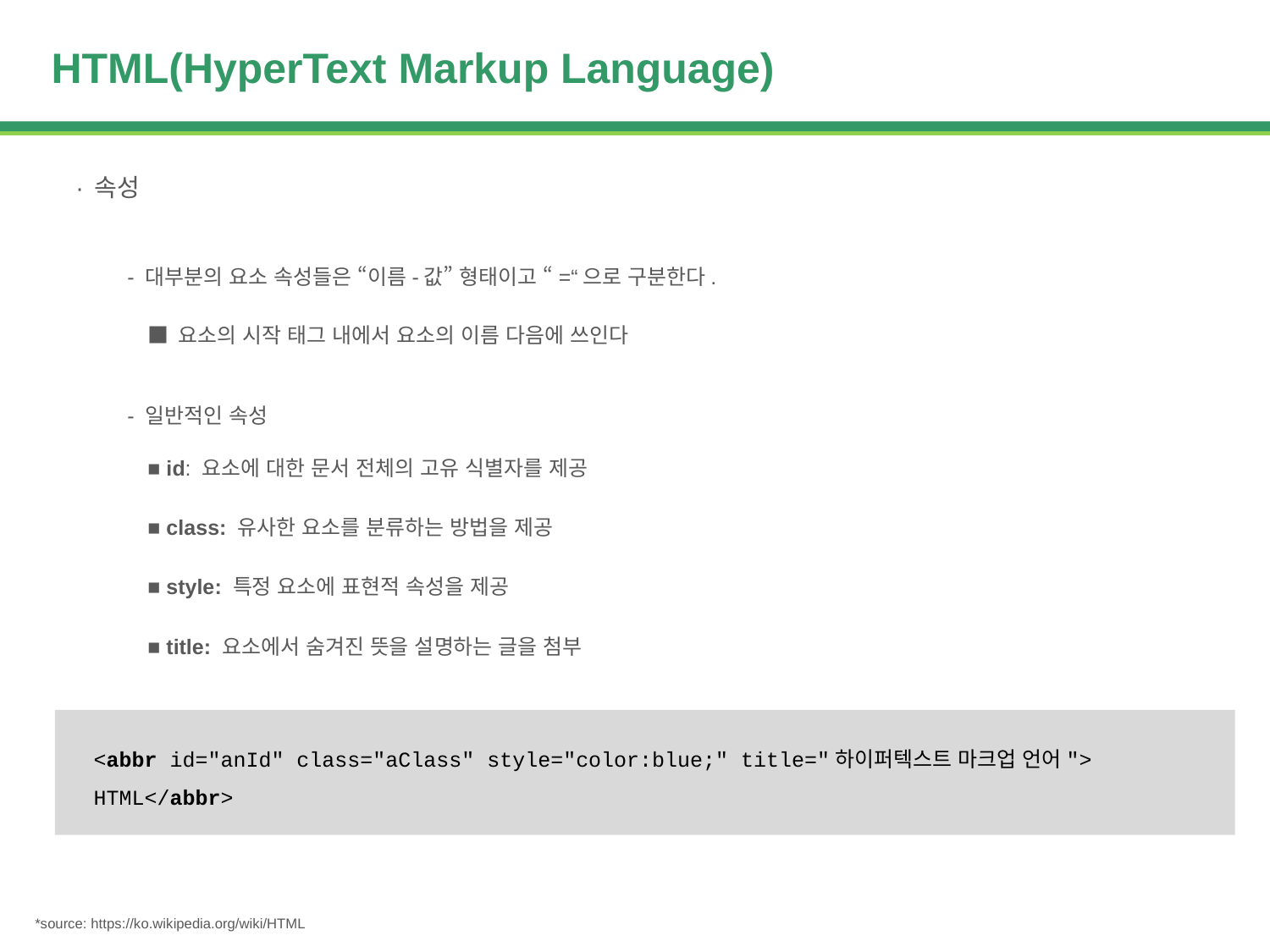

HTML(HyperText Markup Language)

∙ 속성
- 대부분의 요소 속성들은 “이름-값” 형태이고 “=“으로 구분한다.
■ 요소의 시작 태그 내에서 요소의 이름 다음에 쓰인다
- 일반적인 속성
■ id: 요소에 대한 문서 전체의 고유 식별자를 제공
■ class: 유사한 요소를 분류하는 방법을 제공
■ style: 특정 요소에 표현적 속성을 제공
■ title: 요소에서 숨겨진 뜻을 설명하는 글을 첨부

<abbr id="anId" class="aClass" style="color:blue;" title="하이퍼텍스트 마크업 언어">
HTML</abbr>
*source: https://ko.wikipedia.org/wiki/HTML